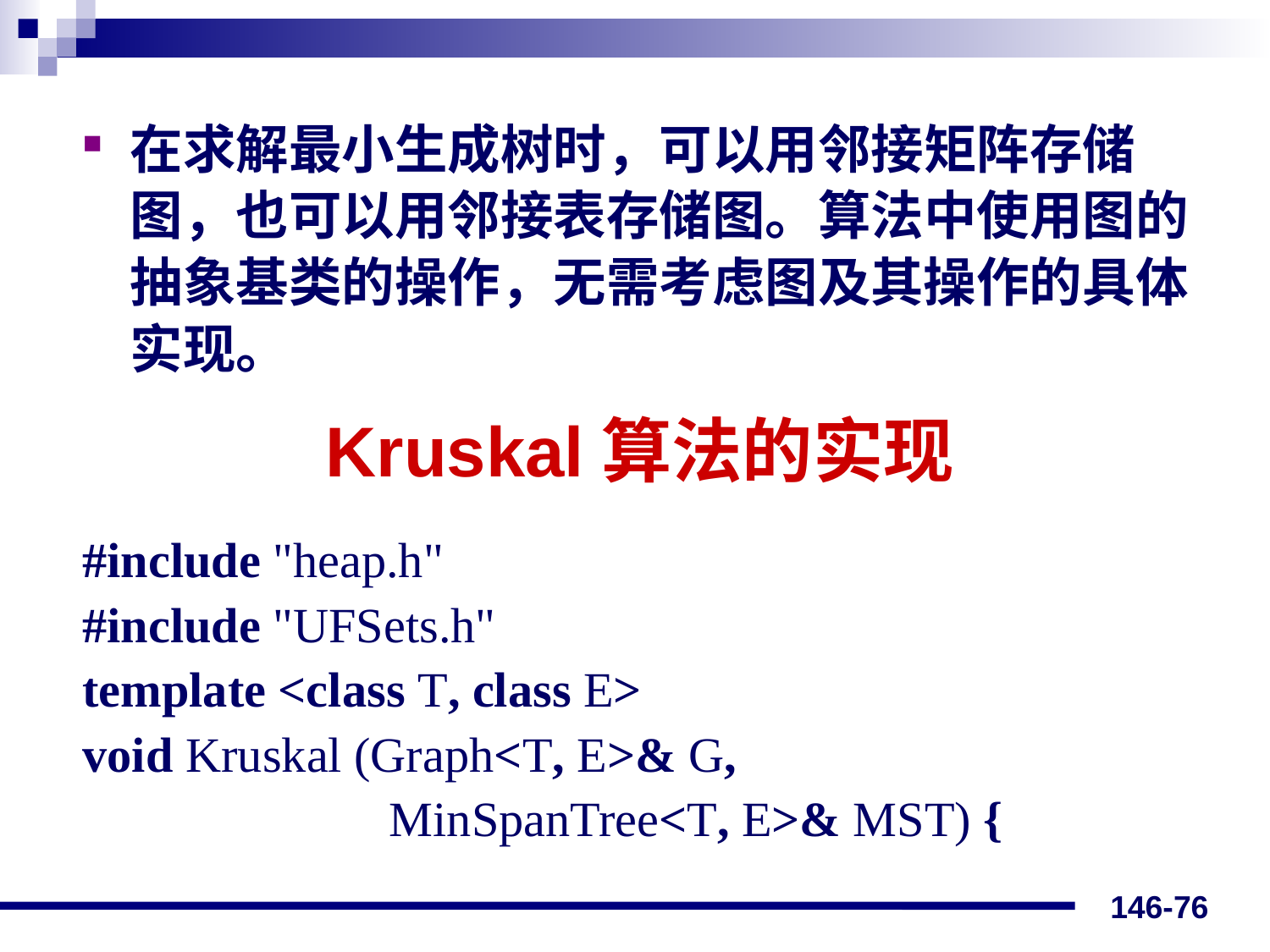

在求解最小生成树时，可以用邻接矩阵存储图，也可以用邻接表存储图。算法中使用图的抽象基类的操作，无需考虑图及其操作的具体实现。

#include "heap.h"
#include "UFSets.h"
template <class T, class E>
void Kruskal (Graph<T, E>& G,
                         MinSpanTree<T, E>& MST) {
# Kruskal算法的实现
146-76